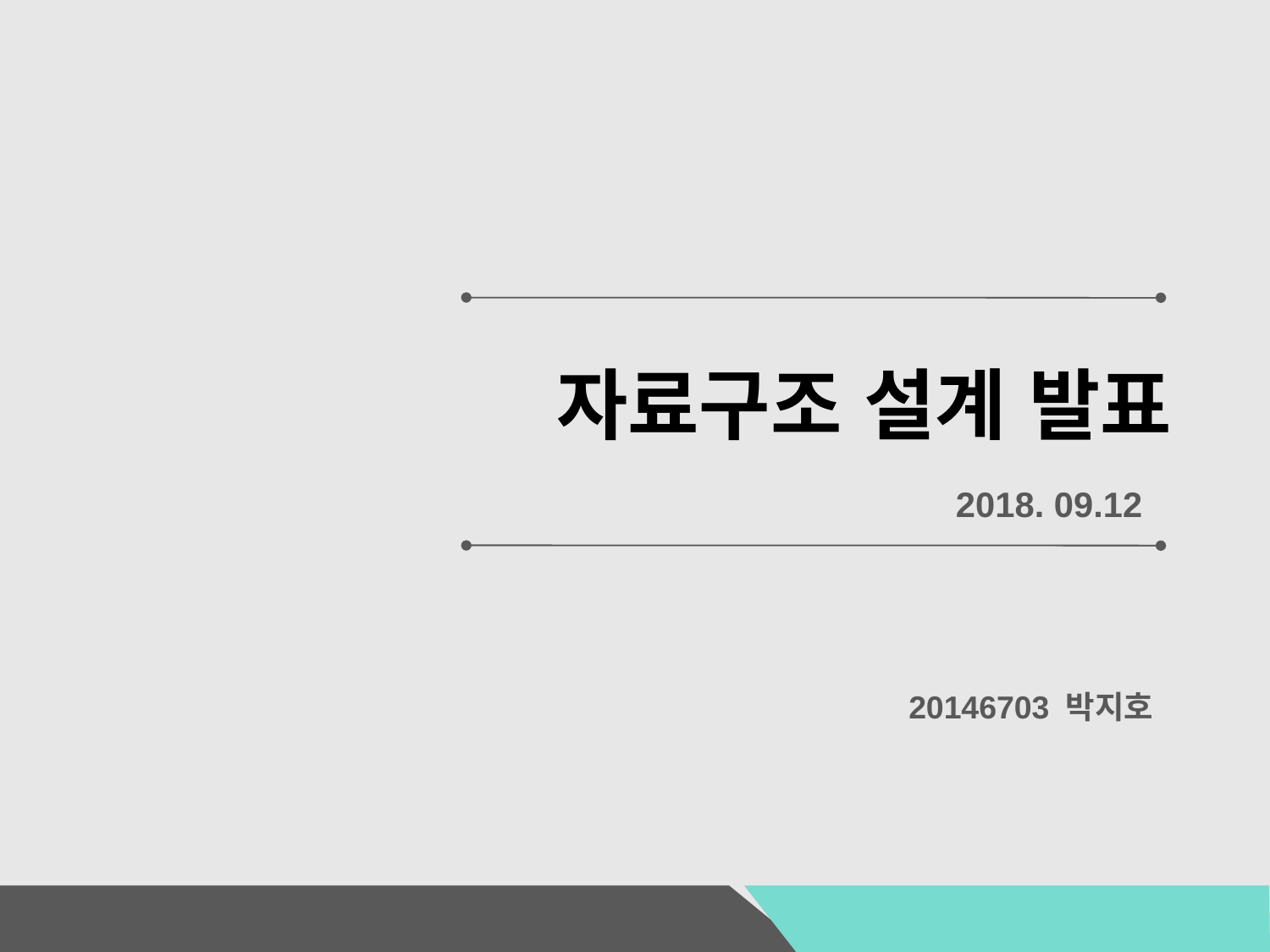

# 자료구조 설계 발표
2018. 09.12
20146703 박지호